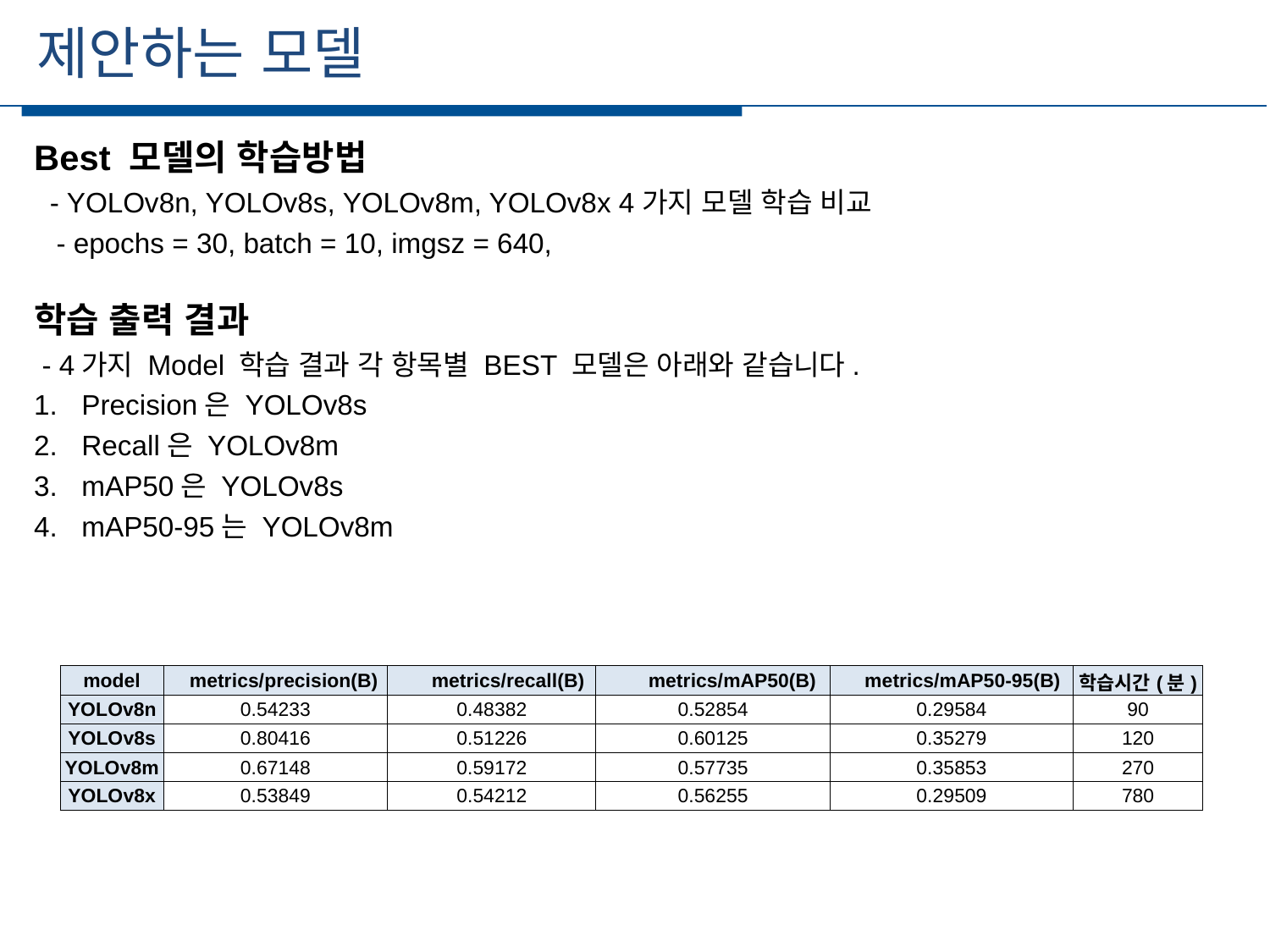

제안하는 모델
세부일정

Best 모델의 학습방법
  - YOLOv8n, YOLOv8s, YOLOv8m, YOLOv8x 4가지 모델 학습 비교
  - epochs = 30, batch = 10, imgsz = 640,

학습 출력 결과
 - 4가지 Model 학습 결과 각 항목별 BEST 모델은 아래와 같습니다.
Precision은 YOLOv8s
Recall은 YOLOv8m
mAP50은 YOLOv8s
mAP50-95는 YOLOv8m
| model | metrics/precision(B) | metrics/recall(B) | metrics/mAP50(B) | metrics/mAP50-95(B) | 학습시간(분) |
| --- | --- | --- | --- | --- | --- |
| YOLOv8n | 0.54233 | 0.48382 | 0.52854 | 0.29584 | 90 |
| YOLOv8s | 0.80416 | 0.51226 | 0.60125 | 0.35279 | 120 |
| YOLOv8m | 0.67148 | 0.59172 | 0.57735 | 0.35853 | 270 |
| YOLOv8x | 0.53849 | 0.54212 | 0.56255 | 0.29509 | 780 |